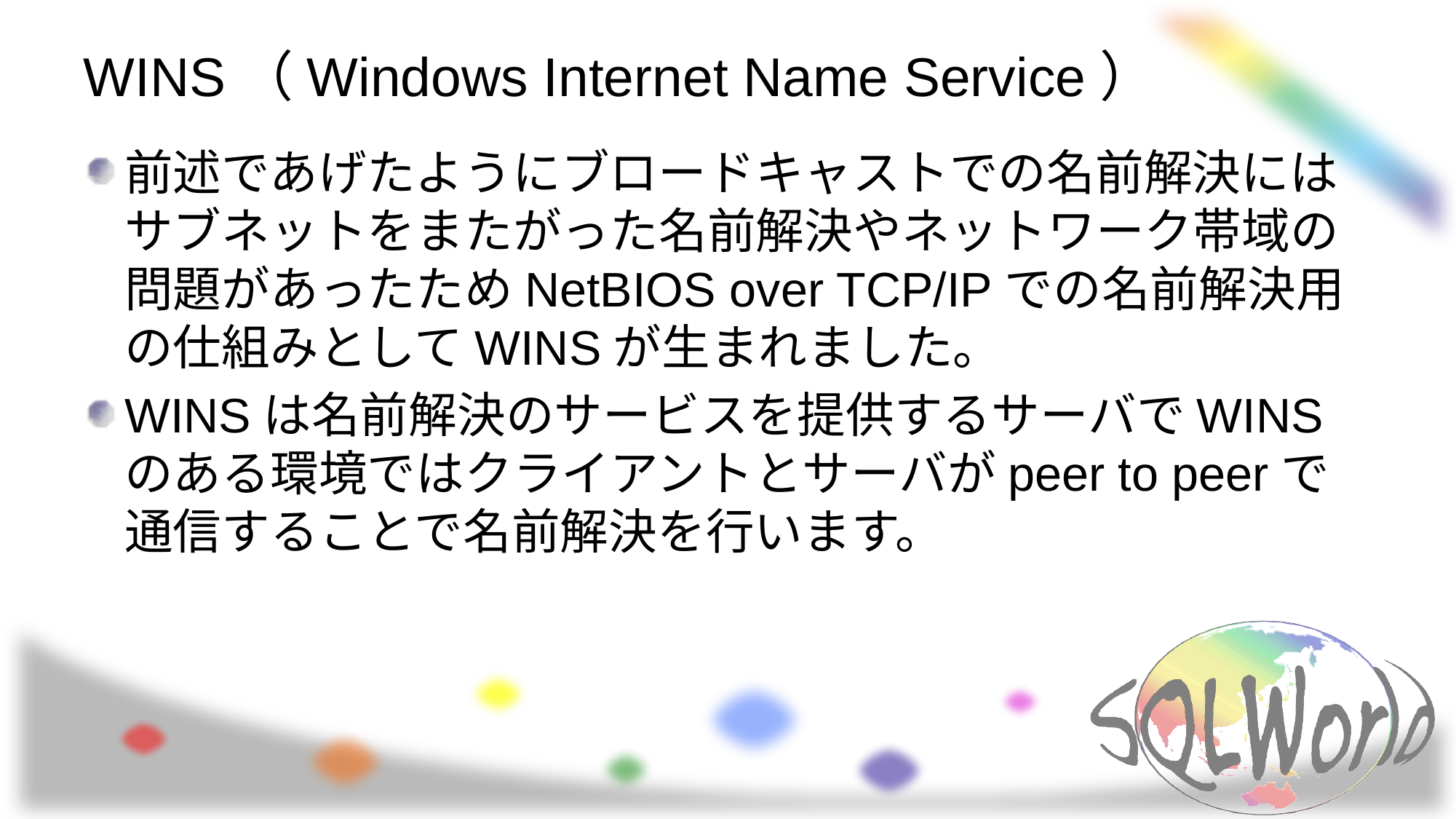

# WINS（Windows Internet Name Service）
前述であげたようにブロードキャストでの名前解決にはサブネットをまたがった名前解決やネットワーク帯域の問題があったためNetBIOS over TCP/IPでの名前解決用の仕組みとしてWINSが生まれました。
WINSは名前解決のサービスを提供するサーバでWINSのある環境ではクライアントとサーバがpeer to peerで通信することで名前解決を行います。